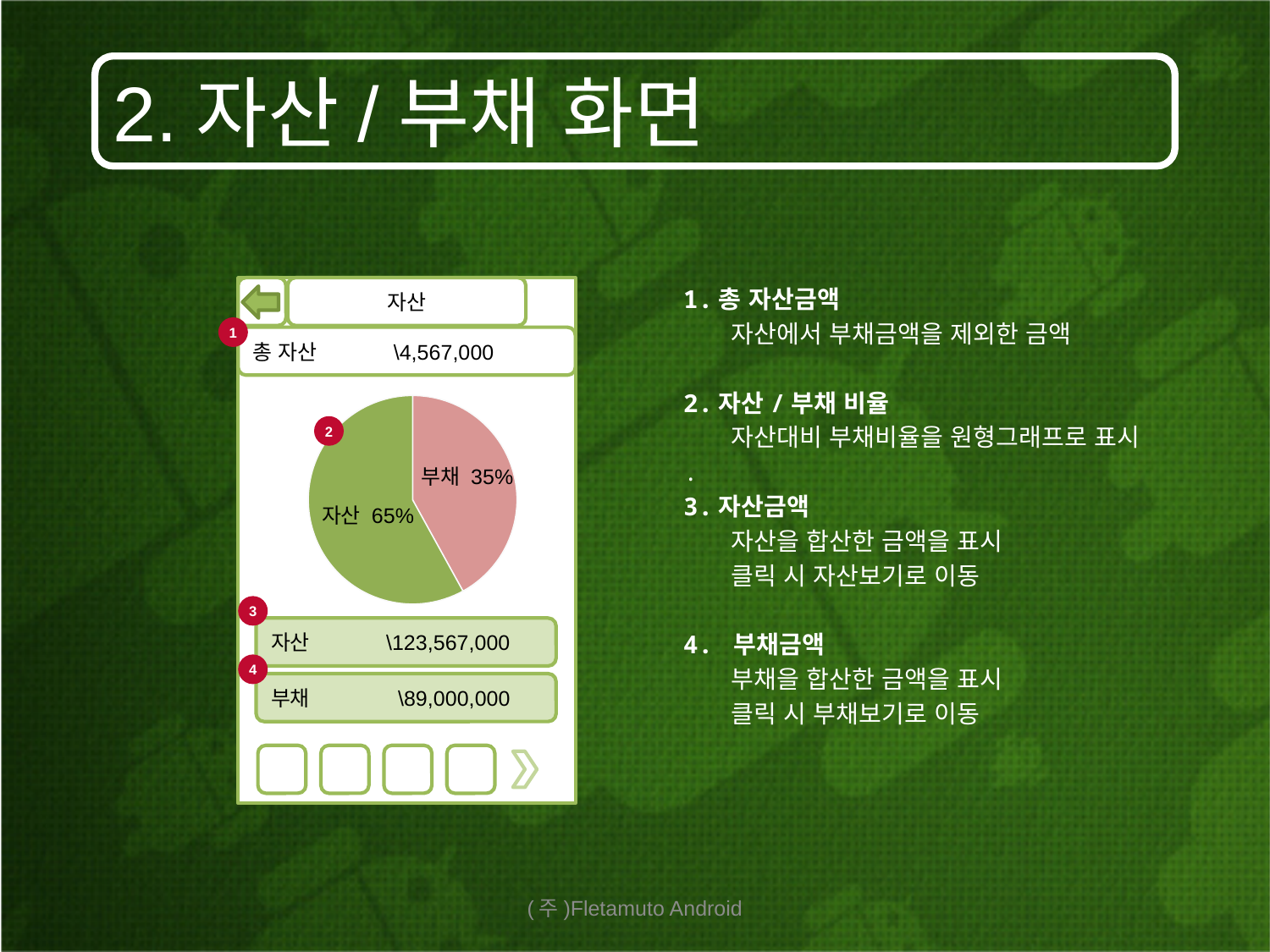

2.자산/부채 화면

자산
1.총 자산금액
	자산에서 부채금액을 제외한 금액

2.자산/부채 비율
	자산대비 부채비율을 원형그래프로 표시
.
3.자산금액
	자산을 합산한 금액을 표시
	클릭 시 자산보기로 이동

4. 부채금액
	부채을 합산한 금액을 표시
	클릭 시 부채보기로 이동

1
총 자산            \4,567,000

### Chart

| Category | 판매 |
|---|---|
| 1분기 | 89.0 |
| 2분기 | 123.0 |
2
부채 35%
자산 65%
3
자산            \123,567,000
4
부채              \89,000,000

(주)Fletamuto Android